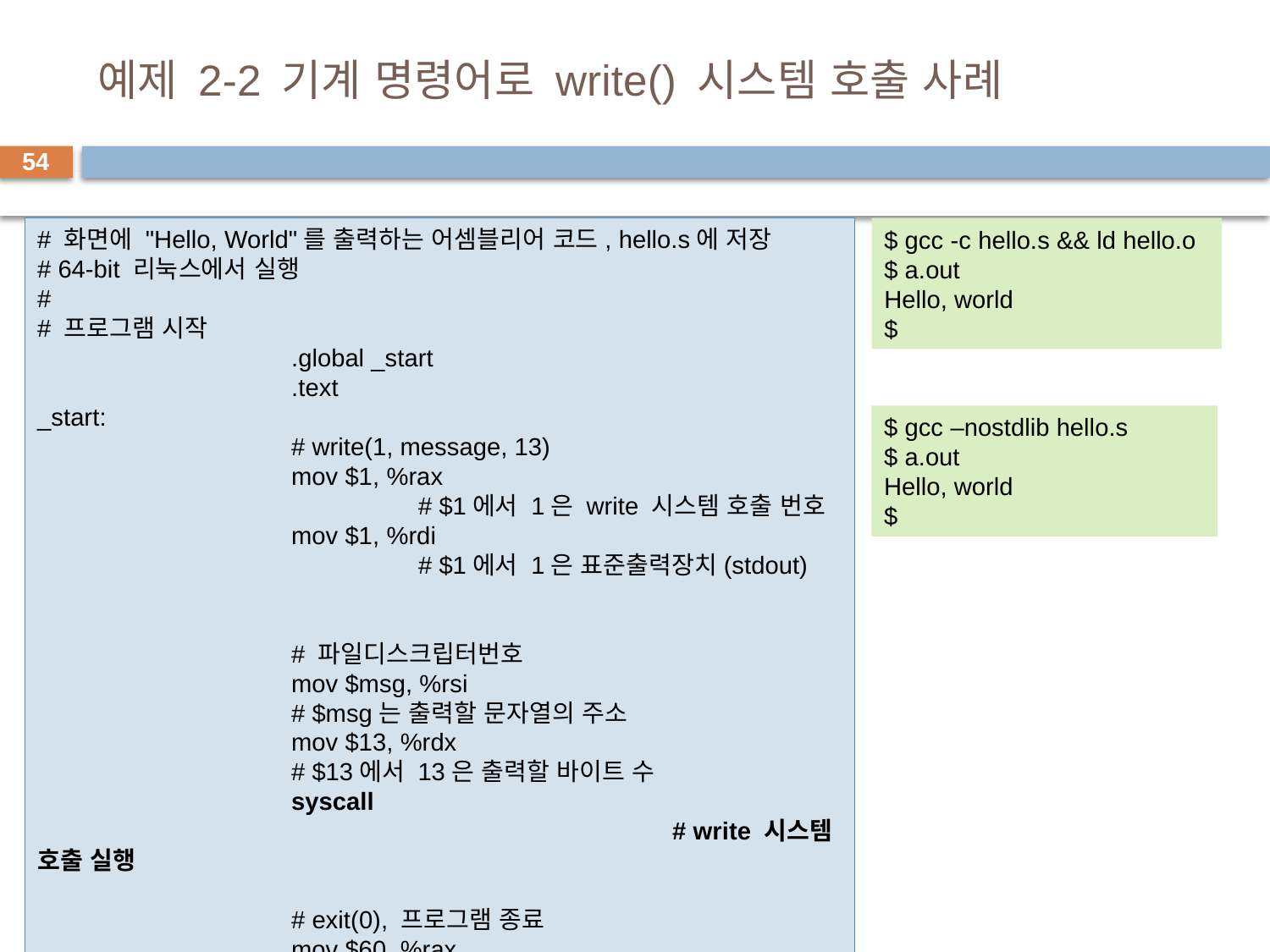

# 예제 2-2 기계 명령어로 write() 시스템 호출 사례
54
# 화면에 "Hello, World"를 출력하는 어셈블리어 코드, hello.s에 저장
# 64-bit 리눅스에서 실행
#
# 프로그램 시작
		.global _start
		.text
_start:
		# write(1, message, 13)
		mov $1, %rax 						# $1에서 1은 write 시스템 호출 번호
		mov $1, %rdi 						# $1에서 1은 표준출력장치(stdout)
														# 파일디스크립터번호
		mov $msg, %rsi 					# $msg는 출력할 문자열의 주소
		mov $13, %rdx 					# $13에서 13은 출력할 바이트 수
		syscall 									# write 시스템 호출 실행

		# exit(0), 프로그램 종료
		mov $60, %rax 					# $60에서 60은 exit 시스템 호출 번호
		xor %rdi, %rdi 						# rdi를 0으로 세팅. 0은 리턴 코드 값
		syscall 									# exit 시스템 호출 발행
msg:
		.ascii "Hello, world\n"
$ gcc -c hello.s && ld hello.o
$ a.out
Hello, world
$
$ gcc –nostdlib hello.s
$ a.out
Hello, world
$